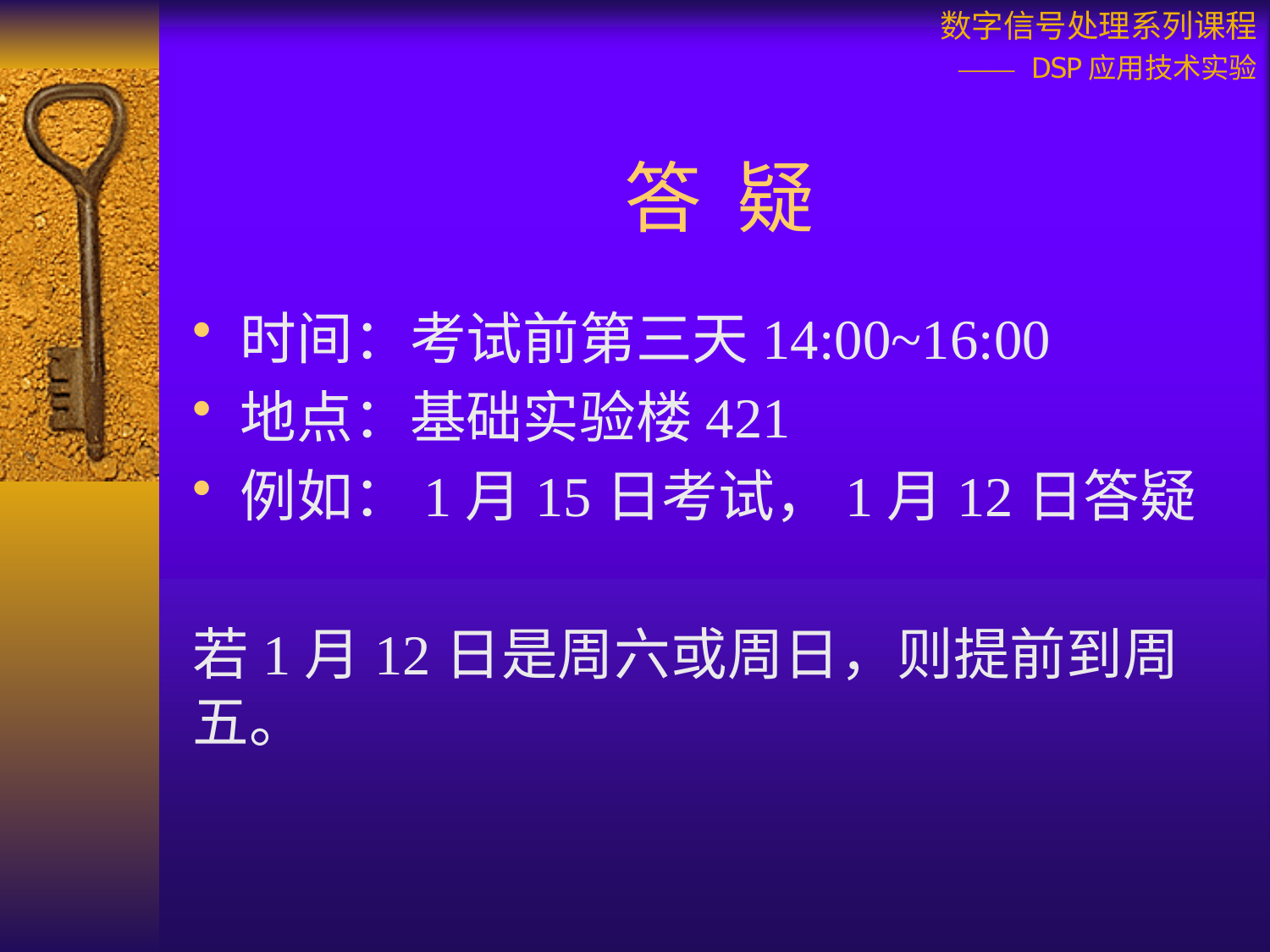

# 答  疑
时间：考试前第三天14:00~16:00
地点：基础实验楼421
例如：1月15日考试，1月12日答疑

若1月12日是周六或周日，则提前到周五。